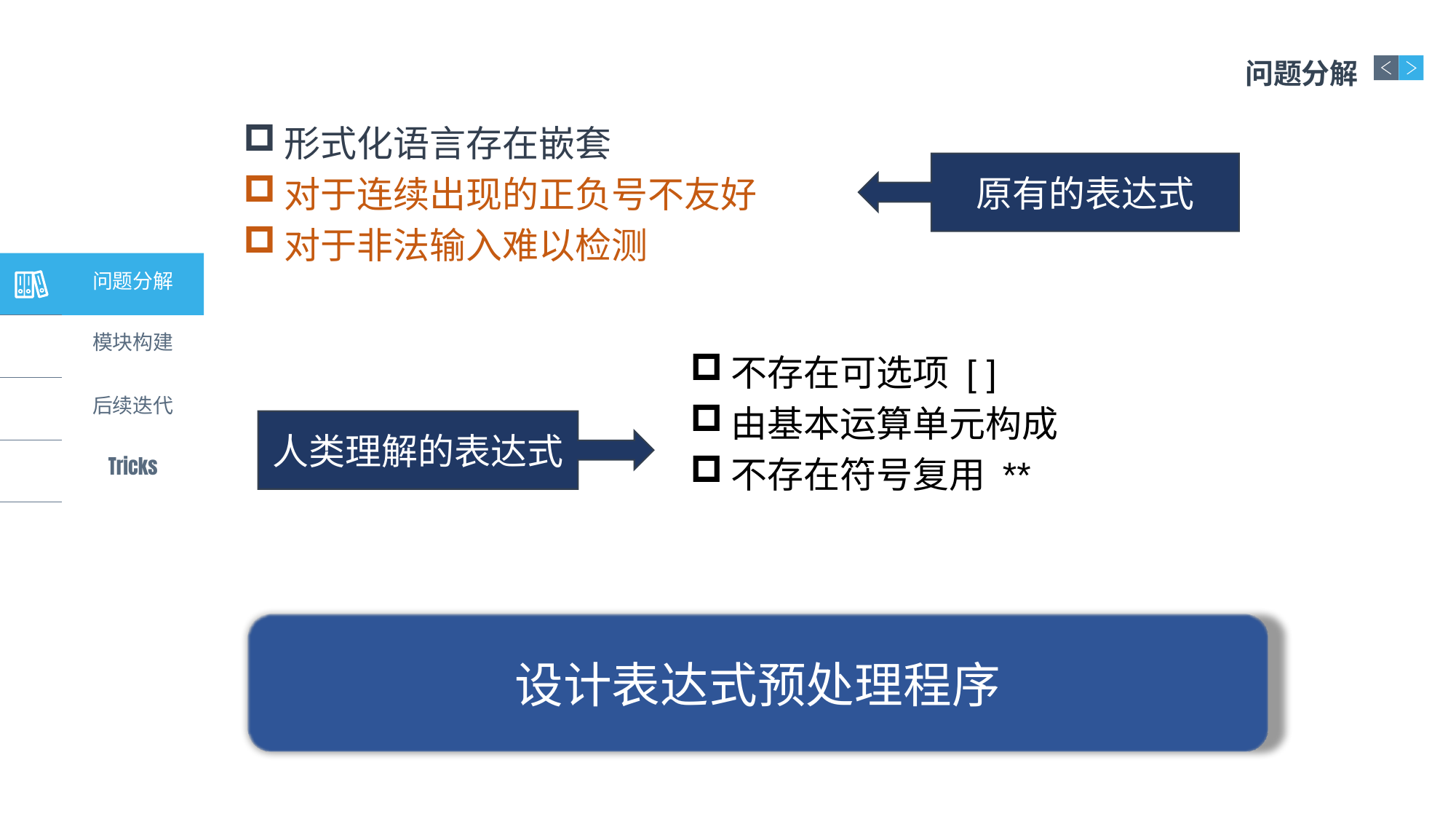

问题分解

形式化语言存在嵌套
对于连续出现的正负号不友好
对于非法输入难以检测
原有的表达式

问题分解

模块构建

不存在可选项 [ ]
由基本运算单元构成
不存在符号复用 **
后续迭代

人类理解的表达式
Tricks

设计表达式预处理程序